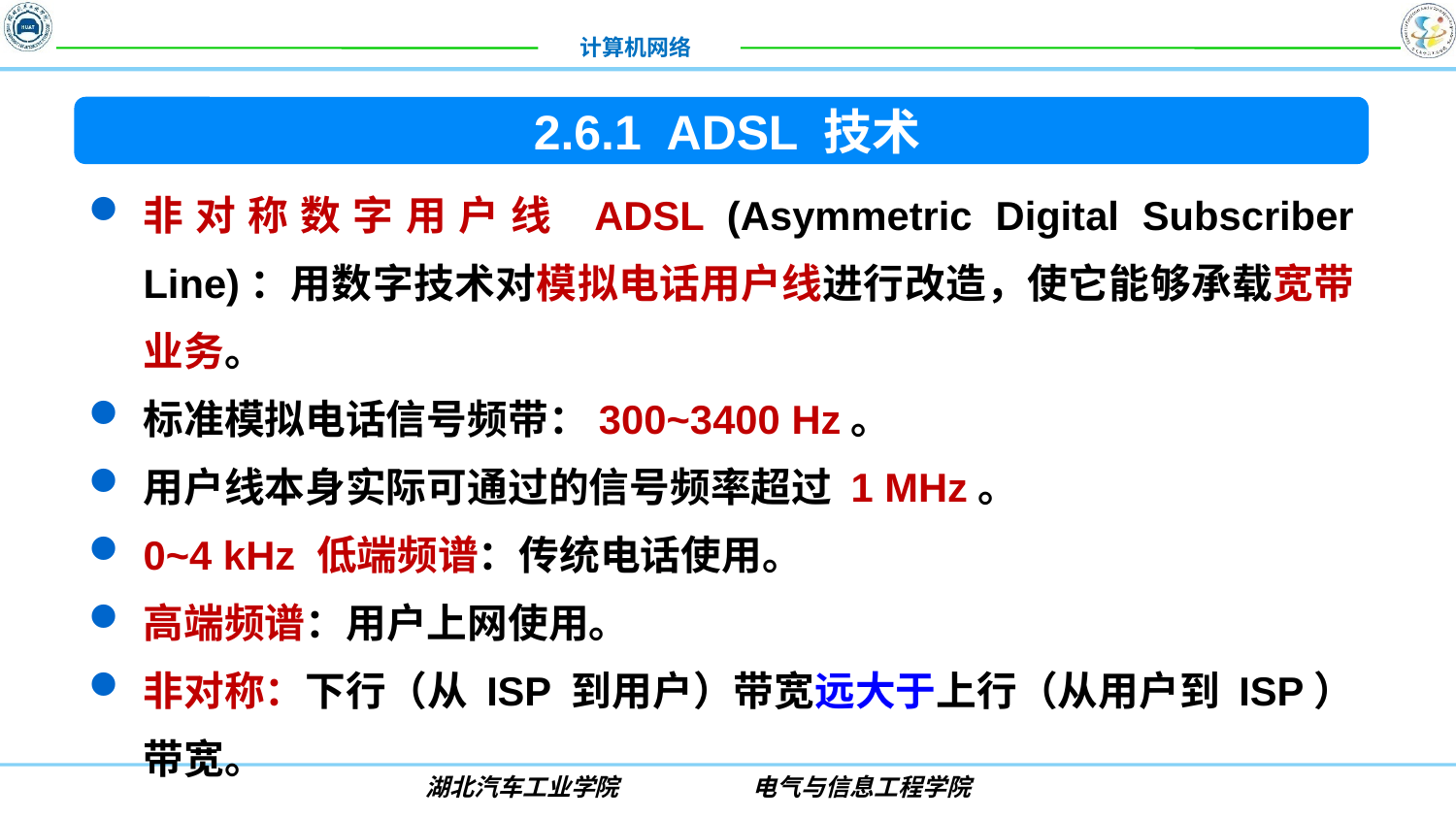

2.6.1  ADSL 技术
非对称数字用户线 ADSL (Asymmetric Digital Subscriber Line)：用数字技术对模拟电话用户线进行改造，使它能够承载宽带业务。
标准模拟电话信号频带：300~3400 Hz。
用户线本身实际可通过的信号频率超过 1 MHz。
0~4 kHz 低端频谱：传统电话使用。
高端频谱：用户上网使用。
非对称：下行（从 ISP 到用户）带宽远大于上行（从用户到 ISP）带宽。